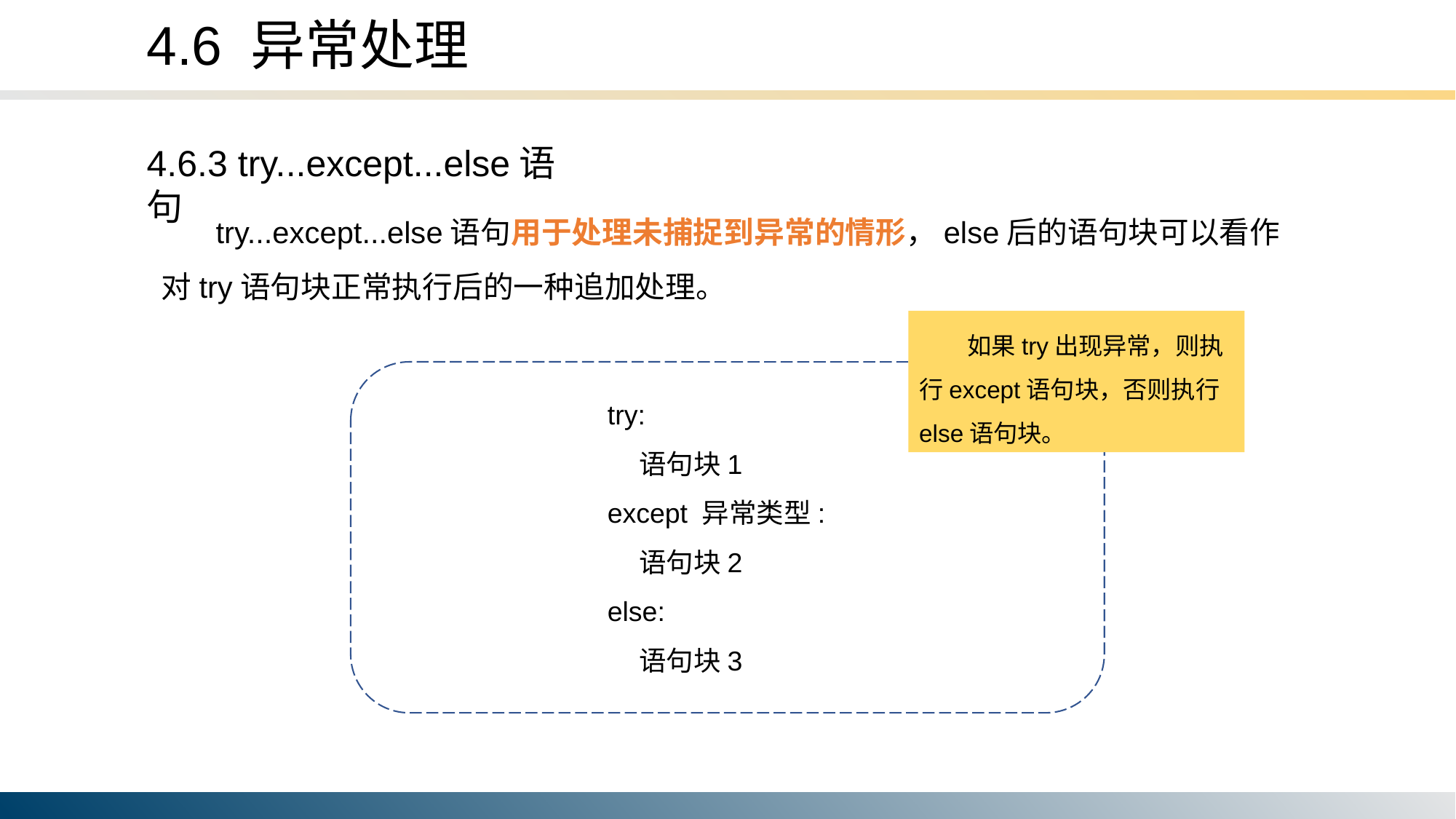

4.6 异常处理
4.6.3 try...except...else语句
try...except...else语句用于处理未捕捉到异常的情形，else后的语句块可以看作对try语句块正常执行后的一种追加处理。
如果try出现异常，则执行except语句块，否则执行else语句块。

try:
    语句块1
except 异常类型:
    语句块2
else:
    语句块3